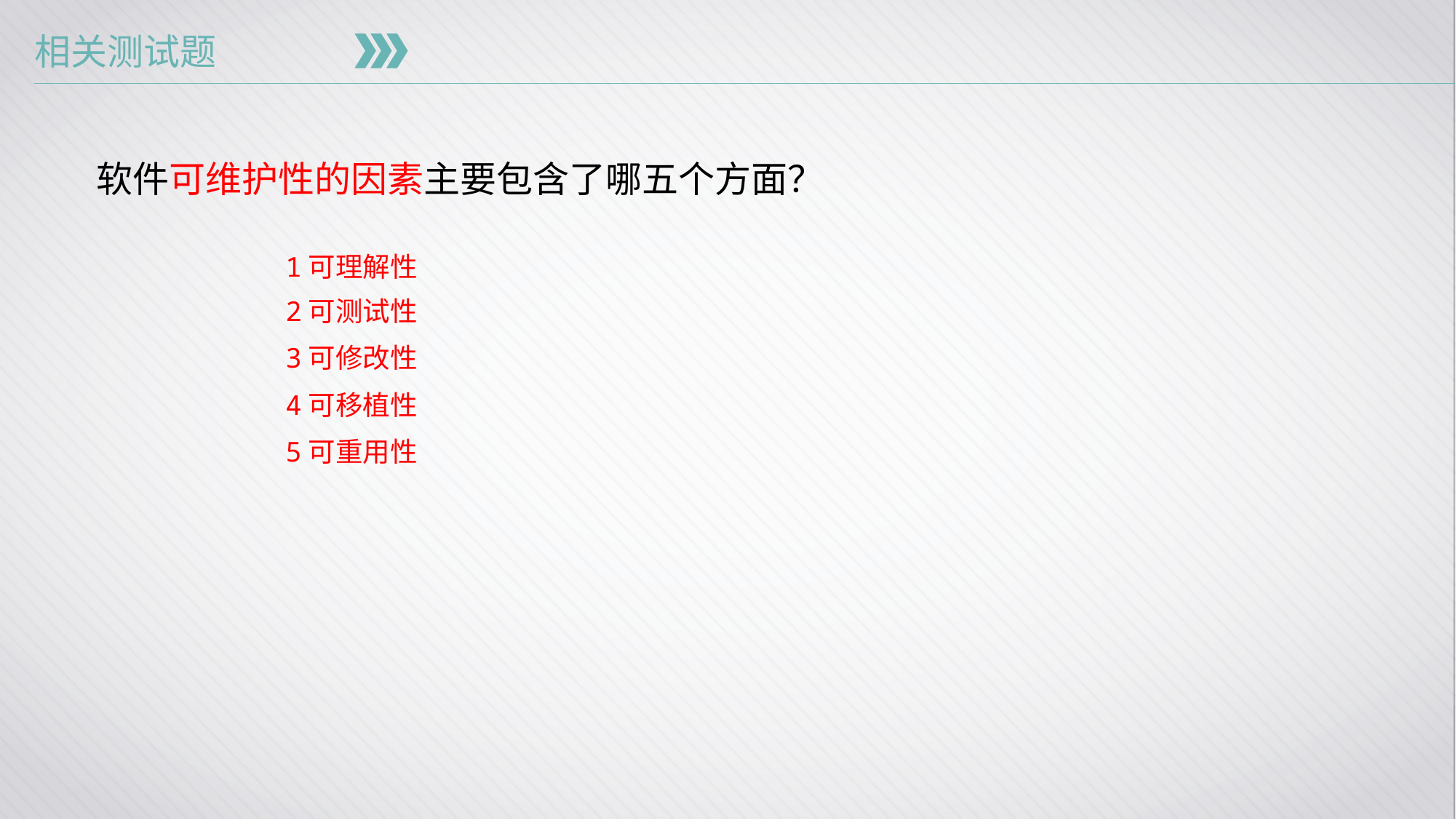

相关测试题

软件可维护性的因素主要包含了哪五个方面？
1可理解性
2可测试性
3可修改性
4可移植性
5可重用性